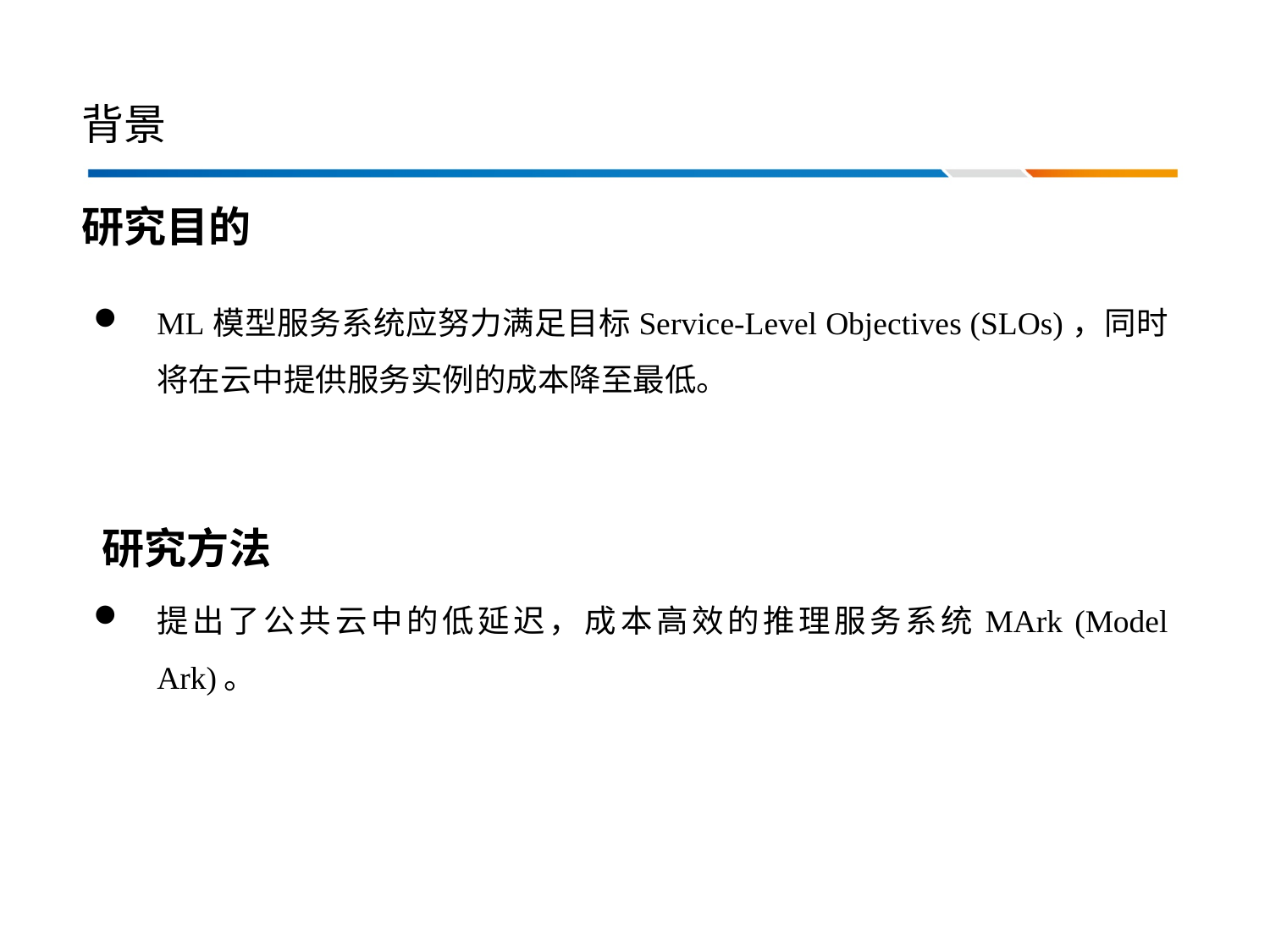

# 背景
研究目的
ML模型服务系统应努力满足目标Service-Level Objectives (SLOs)，同时将在云中提供服务实例的成本降至最低。
研究方法
提出了公共云中的低延迟，成本高效的推理服务系统MArk (Model Ark)。